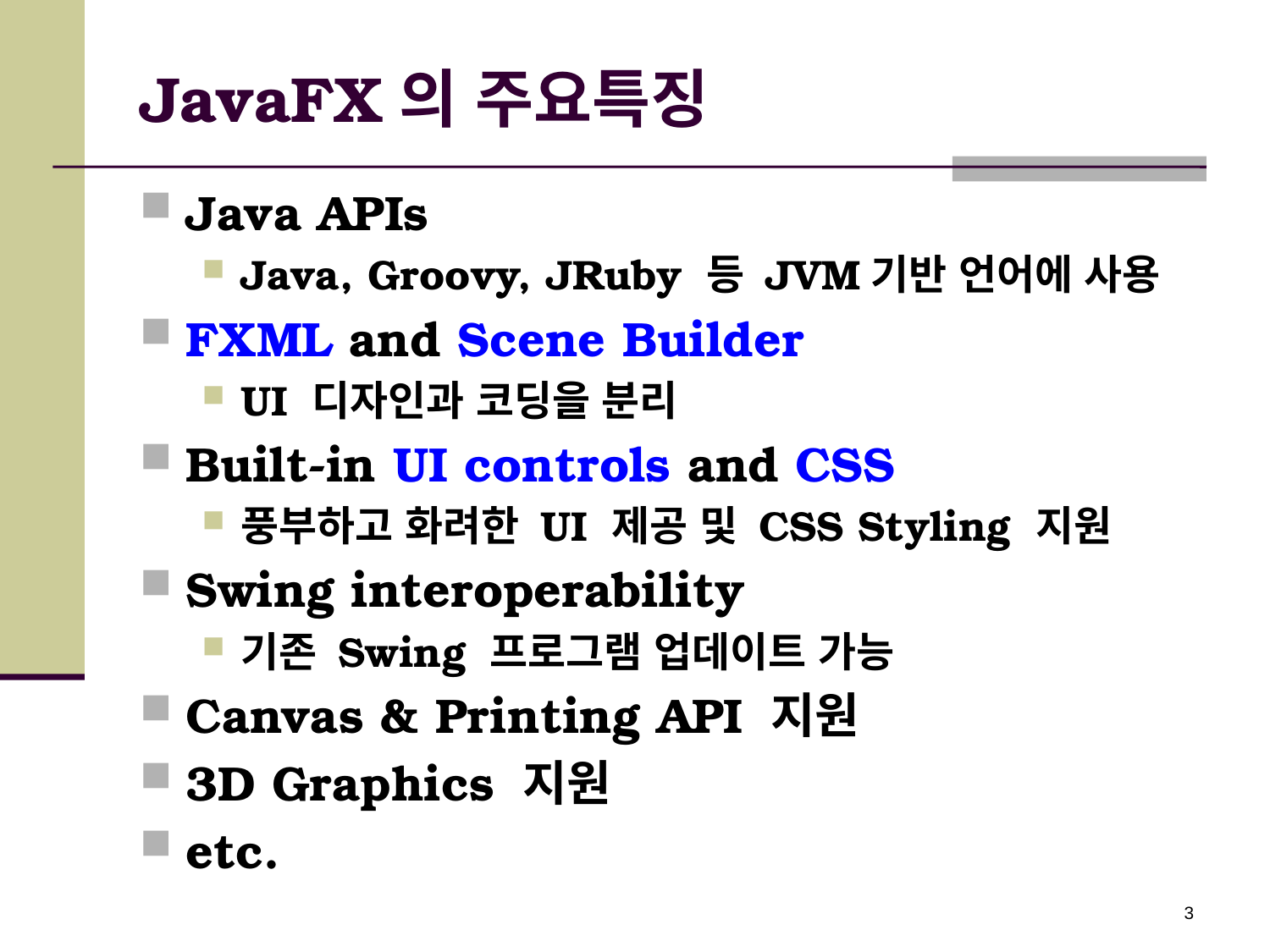

# JavaFX의 주요특징
Java APIs
Java, Groovy, JRuby 등 JVM기반 언어에 사용
FXML and Scene Builder
UI 디자인과 코딩을 분리
Built-in UI controls and CSS
풍부하고 화려한 UI 제공 및 CSS Styling 지원
Swing interoperability
기존 Swing 프로그램 업데이트 가능
Canvas & Printing API 지원
3D Graphics 지원
etc.
3